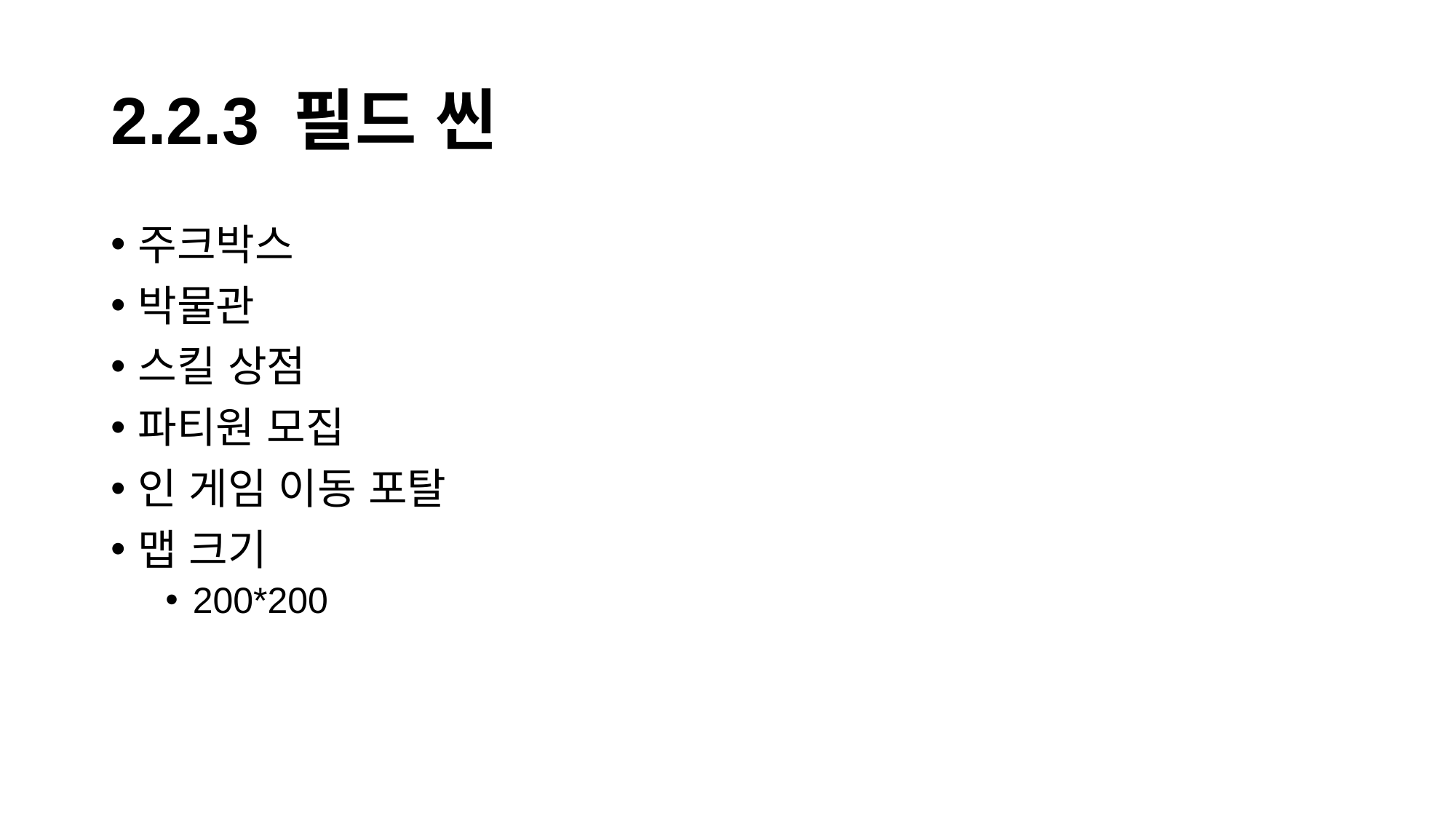

# 2.2.3 필드 씬
주크박스
박물관
스킬 상점
파티원 모집
인 게임 이동 포탈
맵 크기
200*200